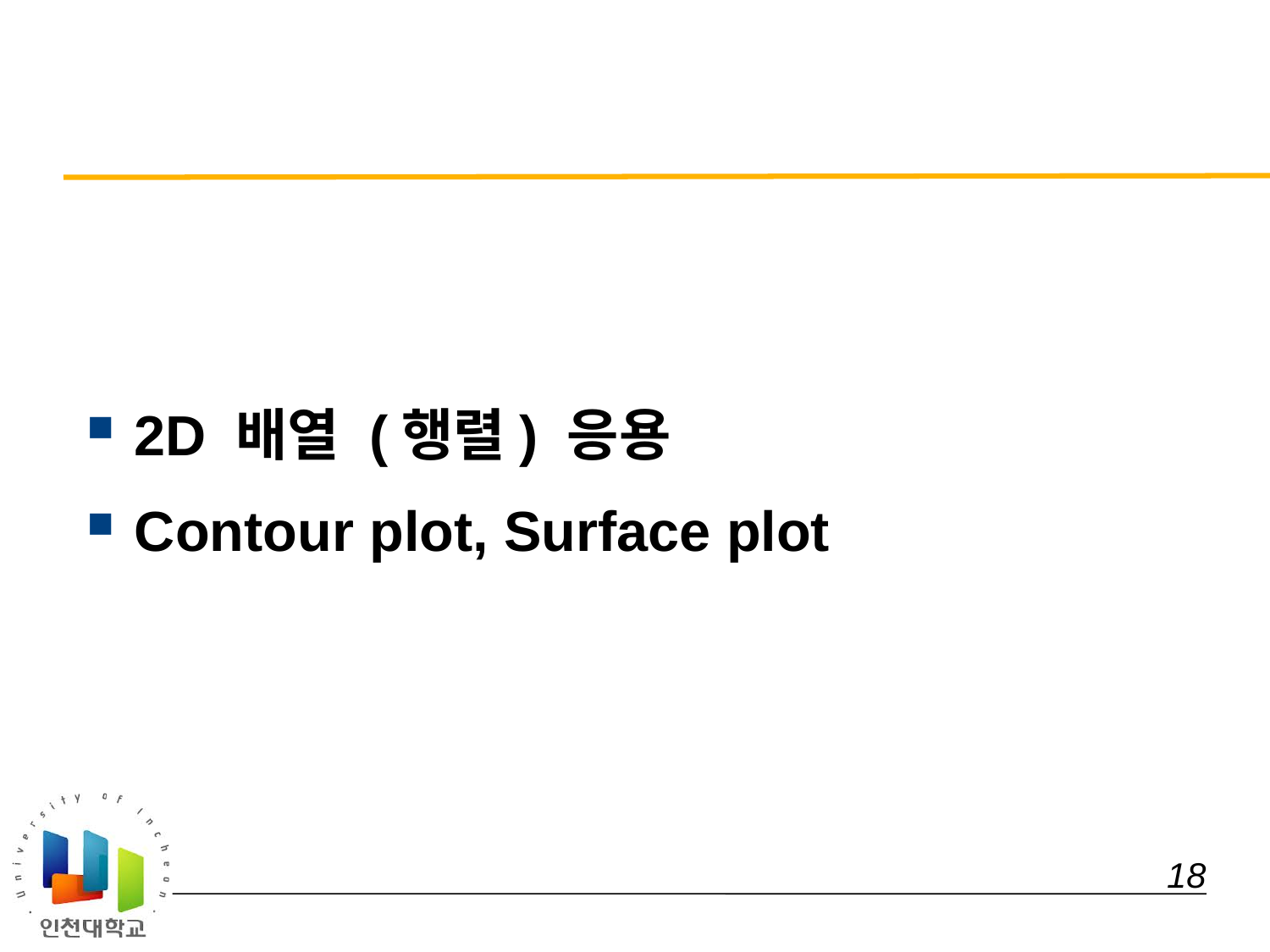

#

2D 배열 (행렬) 응용
Contour plot, Surface plot
 18